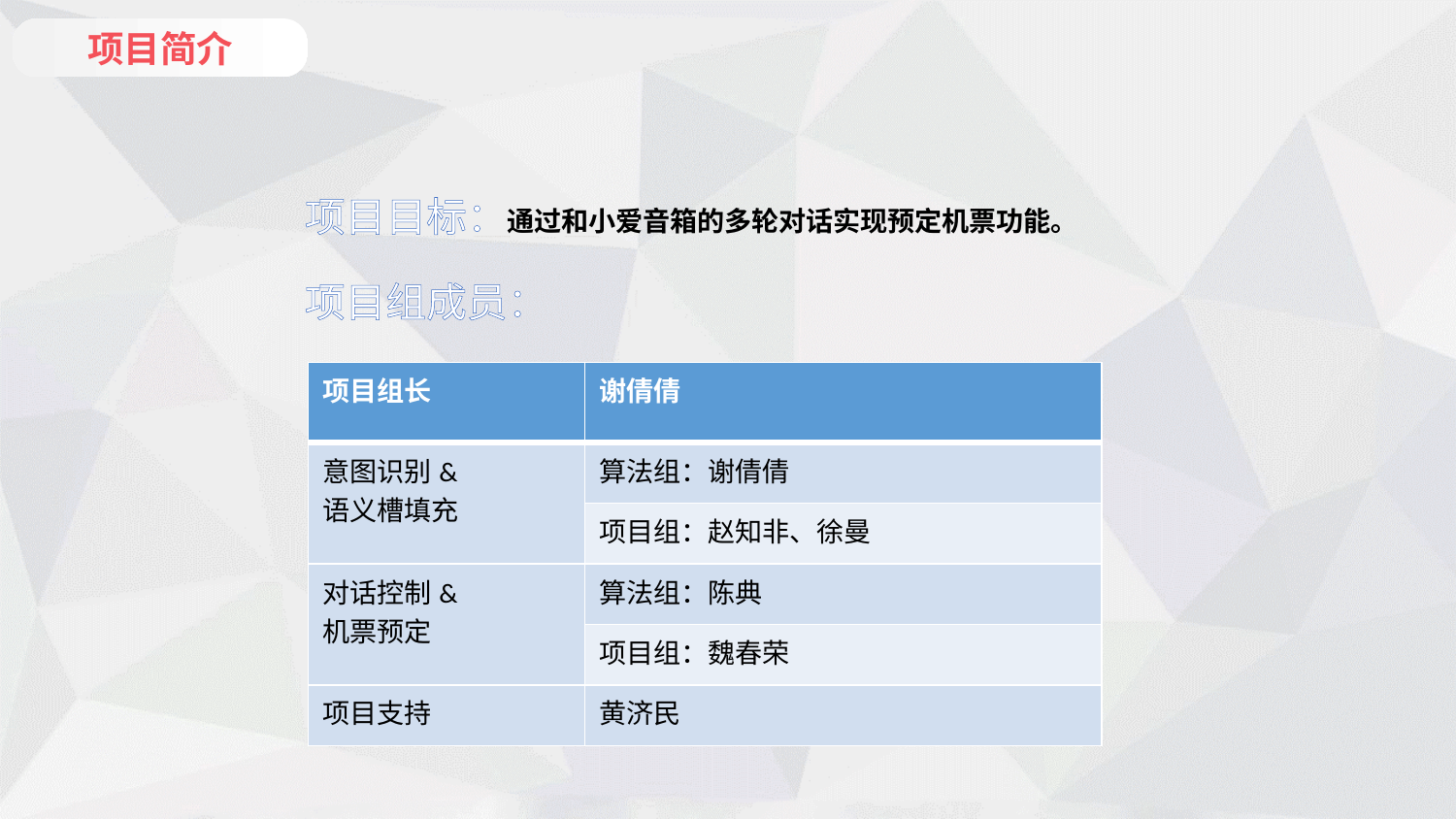

项目简介
项目目标：通过和小爱音箱的多轮对话实现预定机票功能。
项目组成员：
| 项目组长 | 谢倩倩 |
| --- | --- |
| 意图识别& 语义槽填充 | 算法组：谢倩倩 |
|  | 项目组：赵知非、徐曼 |
| 对话控制& 机票预定 | 算法组：陈典 |
|  | 项目组：魏春荣 |
| 项目支持 | 黄济民 |